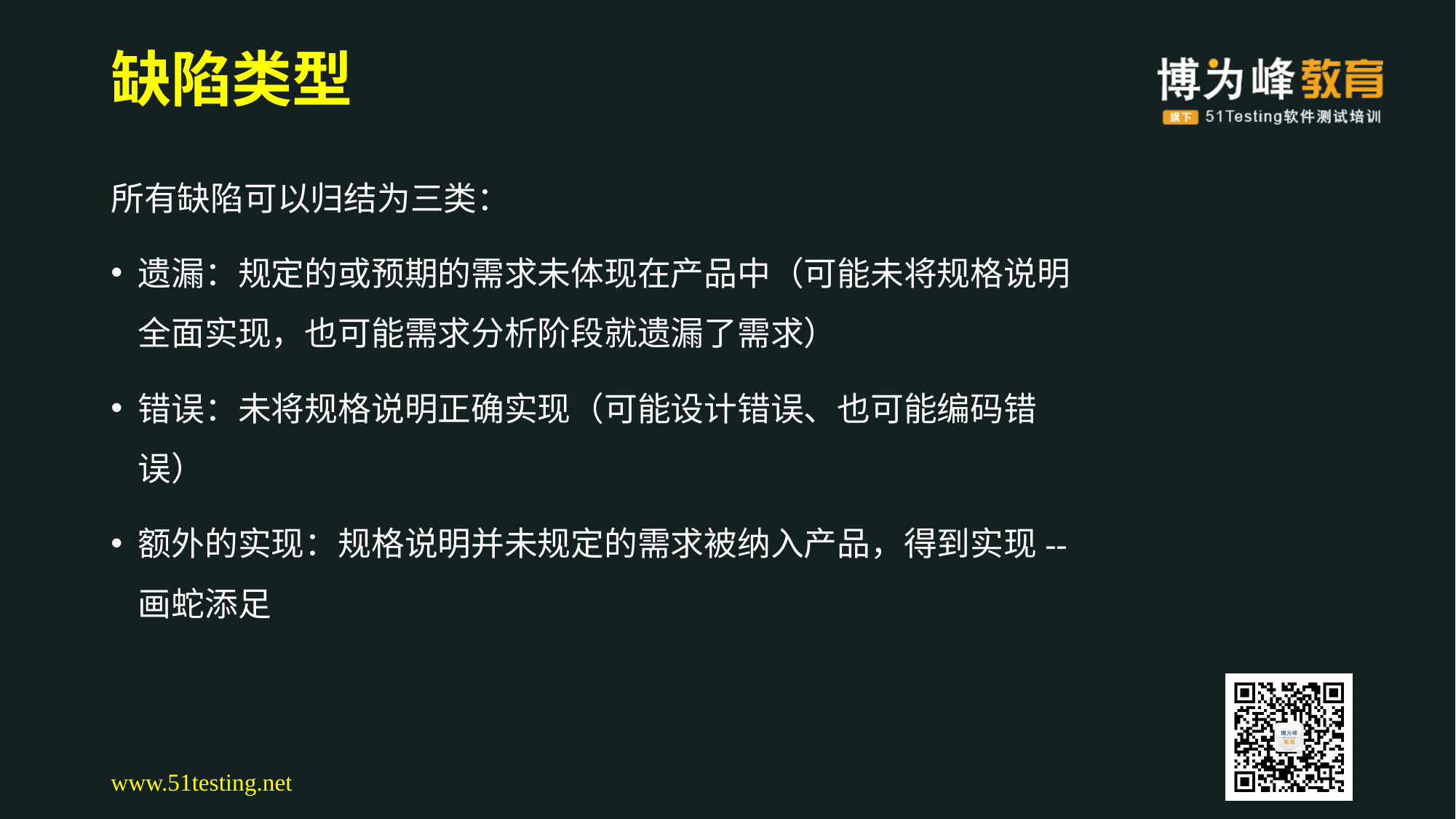

# 缺陷类型
所有缺陷可以归结为三类：
遗漏：规定的或预期的需求未体现在产品中（可能未将规格说明全面实现，也可能需求分析阶段就遗漏了需求）
错误：未将规格说明正确实现（可能设计错误、也可能编码错误）
额外的实现：规格说明并未规定的需求被纳入产品，得到实现--画蛇添足

www.51testing.net